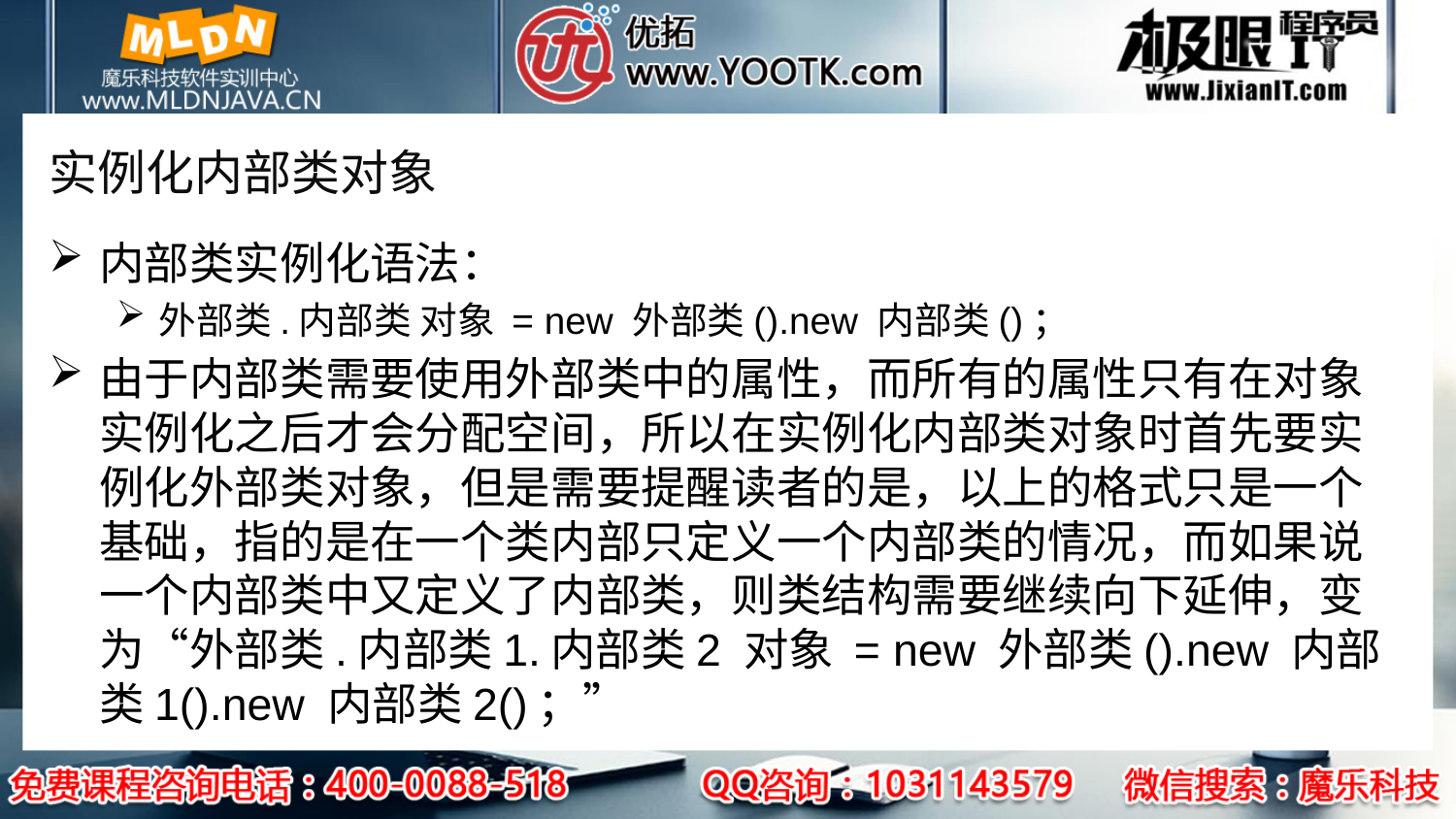

# 实例化内部类对象
内部类实例化语法：
外部类.内部类 对象 = new 外部类().new 内部类()；
由于内部类需要使用外部类中的属性，而所有的属性只有在对象实例化之后才会分配空间，所以在实例化内部类对象时首先要实例化外部类对象，但是需要提醒读者的是，以上的格式只是一个基础，指的是在一个类内部只定义一个内部类的情况，而如果说一个内部类中又定义了内部类，则类结构需要继续向下延伸，变为“外部类.内部类1.内部类2 对象 = new 外部类().new 内部类1().new 内部类2()；”